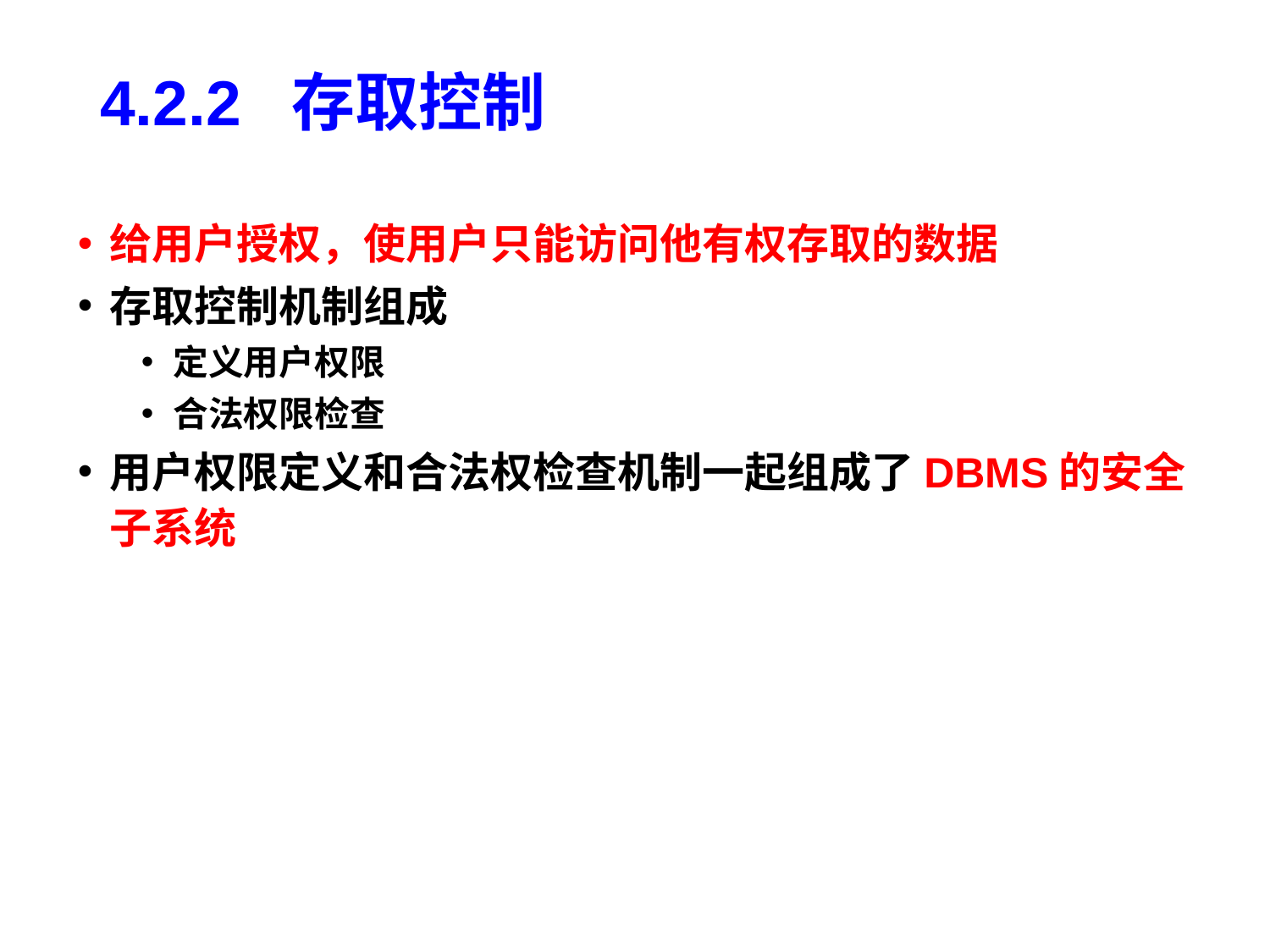

# 4.2.2  存取控制
给用户授权，使用户只能访问他有权存取的数据
存取控制机制组成
定义用户权限
合法权限检查
用户权限定义和合法权检查机制一起组成了DBMS的安全子系统